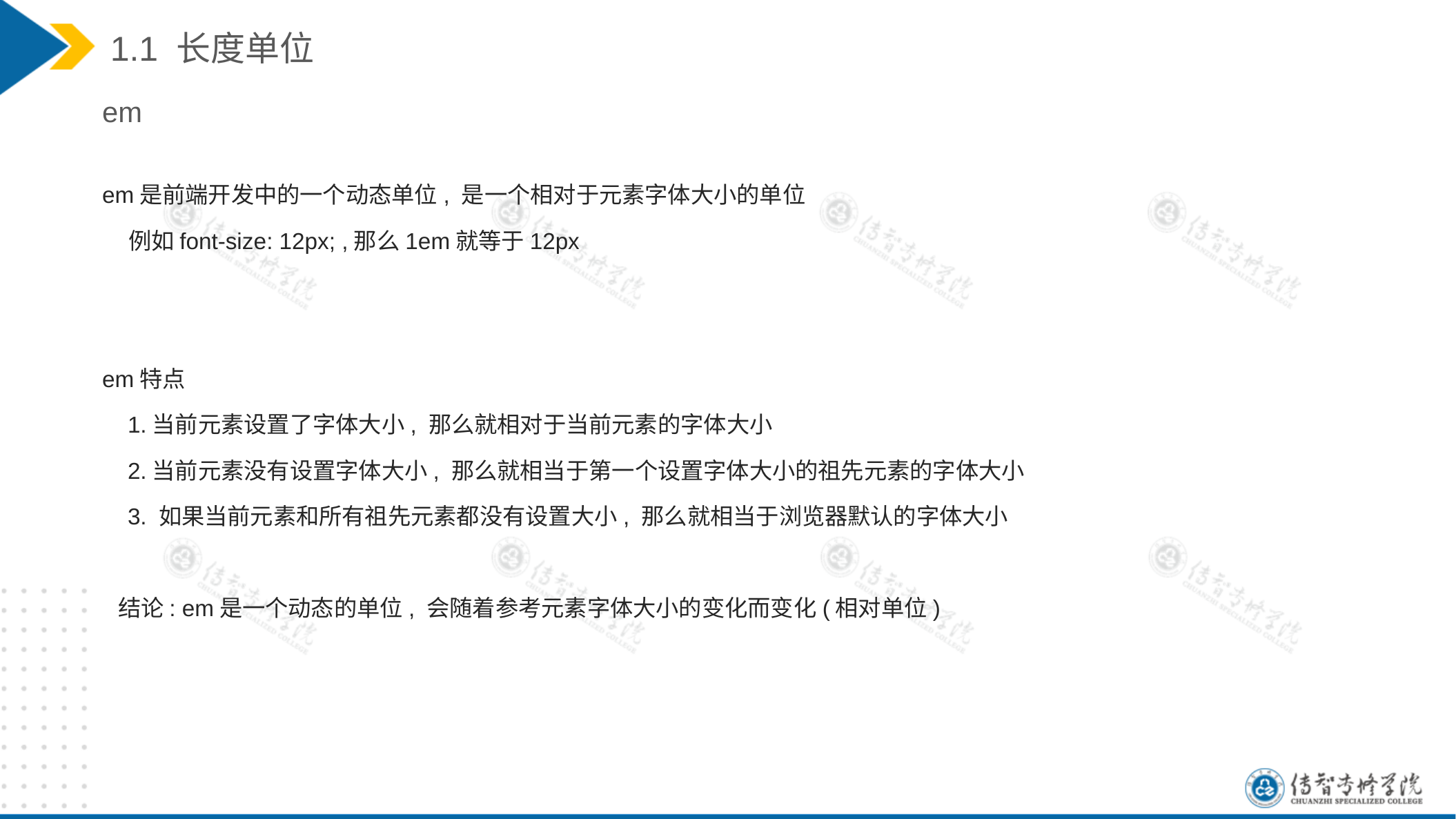

1.1 长度单位
em

em是前端开发中的一个动态单位, 是一个相对于元素字体大小的单位
    例如font-size: 12px; ,那么1em就等于12px

em特点
    1.当前元素设置了字体大小, 那么就相对于当前元素的字体大小
    2.当前元素没有设置字体大小, 那么就相当于第一个设置字体大小的祖先元素的字体大小
    3. 如果当前元素和所有祖先元素都没有设置大小, 那么就相当于浏览器默认的字体大小

  结论: em是一个动态的单位, 会随着参考元素字体大小的变化而变化(相对单位)